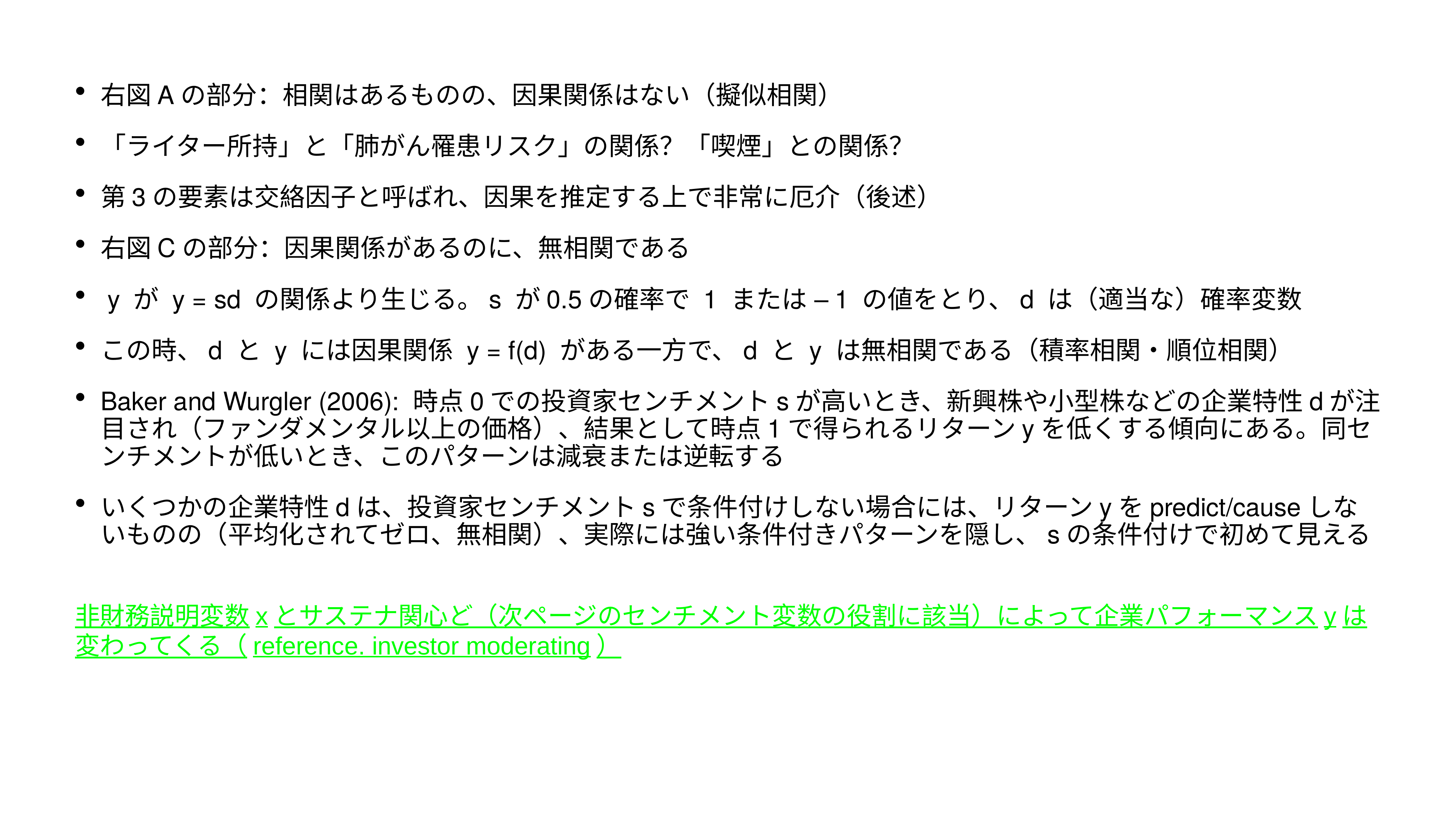

右図Aの部分：相関はあるものの、因果関係はない（擬似相関）
「ライター所持」と「肺がん罹患リスク」の関係？「喫煙」との関係？
第3の要素は交絡因子と呼ばれ、因果を推定する上で非常に厄介（後述）
右図Cの部分：因果関係があるのに、無相関である
 y が y = sd の関係より生じる。s が0.5の確率で 1 または –1 の値をとり、d は（適当な）確率変数
この時、d と y には因果関係 y = f(d) がある一方で、d と y は無相関である（積率相関・順位相関）
Baker and Wurgler (2006): 時点0での投資家センチメントsが高いとき、新興株や小型株などの企業特性dが注目され（ファンダメンタル以上の価格）、結果として時点1で得られるリターンyを低くする傾向にある。同センチメントが低いとき、このパターンは減衰または逆転する
いくつかの企業特性dは、投資家センチメントsで条件付けしない場合には、リターンyをpredict/causeしないものの（平均化されてゼロ、無相関）、実際には強い条件付きパターンを隠し、sの条件付けで初めて見える

非財務説明変数xとサステナ関心ど（次ページのセンチメント変数の役割に該当）によって企業パフォーマンスyは変わってくる（reference. investor moderating）